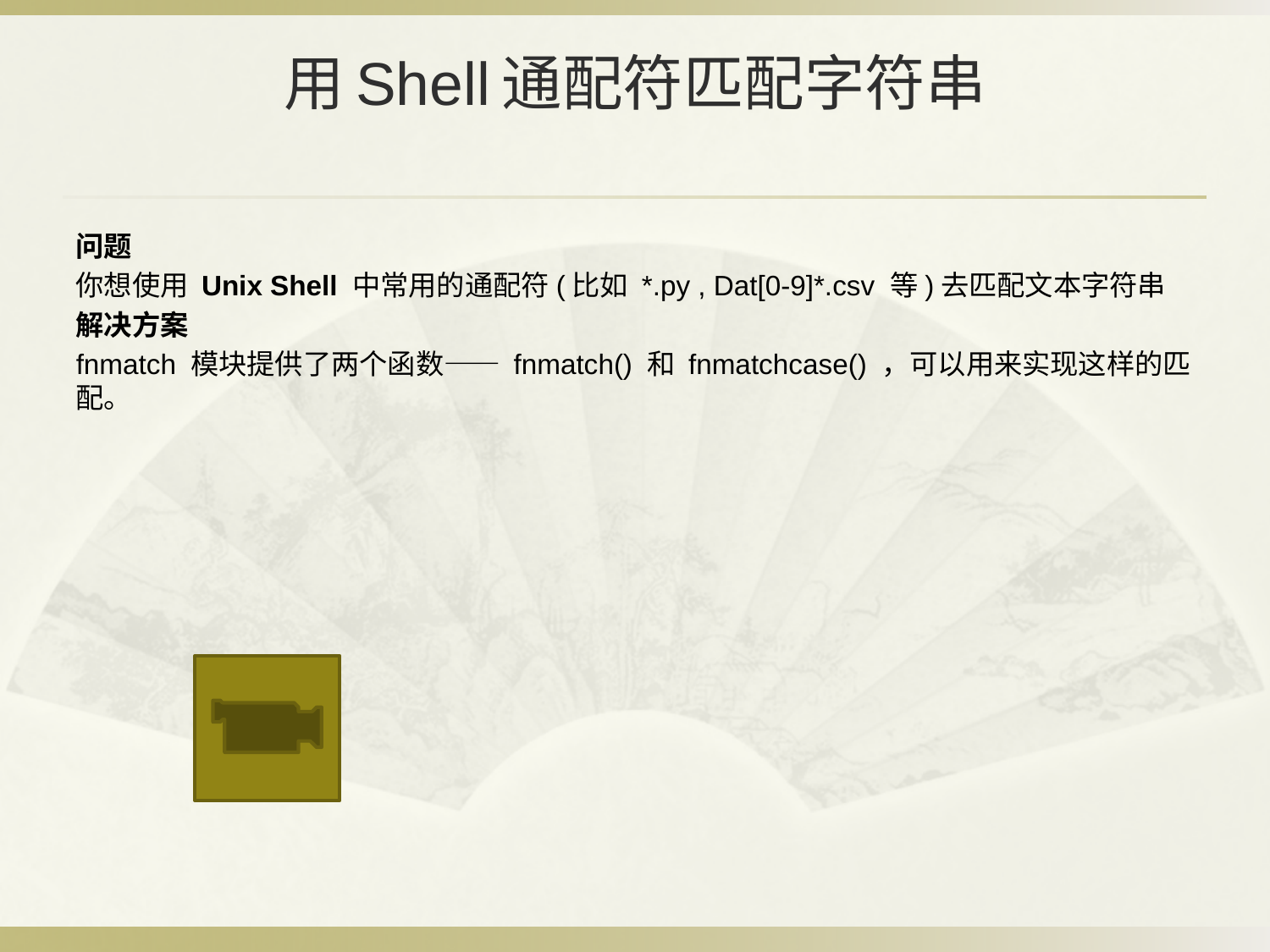

# 用Shell通配符匹配字符串
问题
你想使用 Unix Shell 中常用的通配符(比如 *.py , Dat[0-9]*.csv 等)去匹配文本字符串
解决方案
fnmatch 模块提供了两个函数—— fnmatch() 和 fnmatchcase() ，可以用来实现这样的匹配。